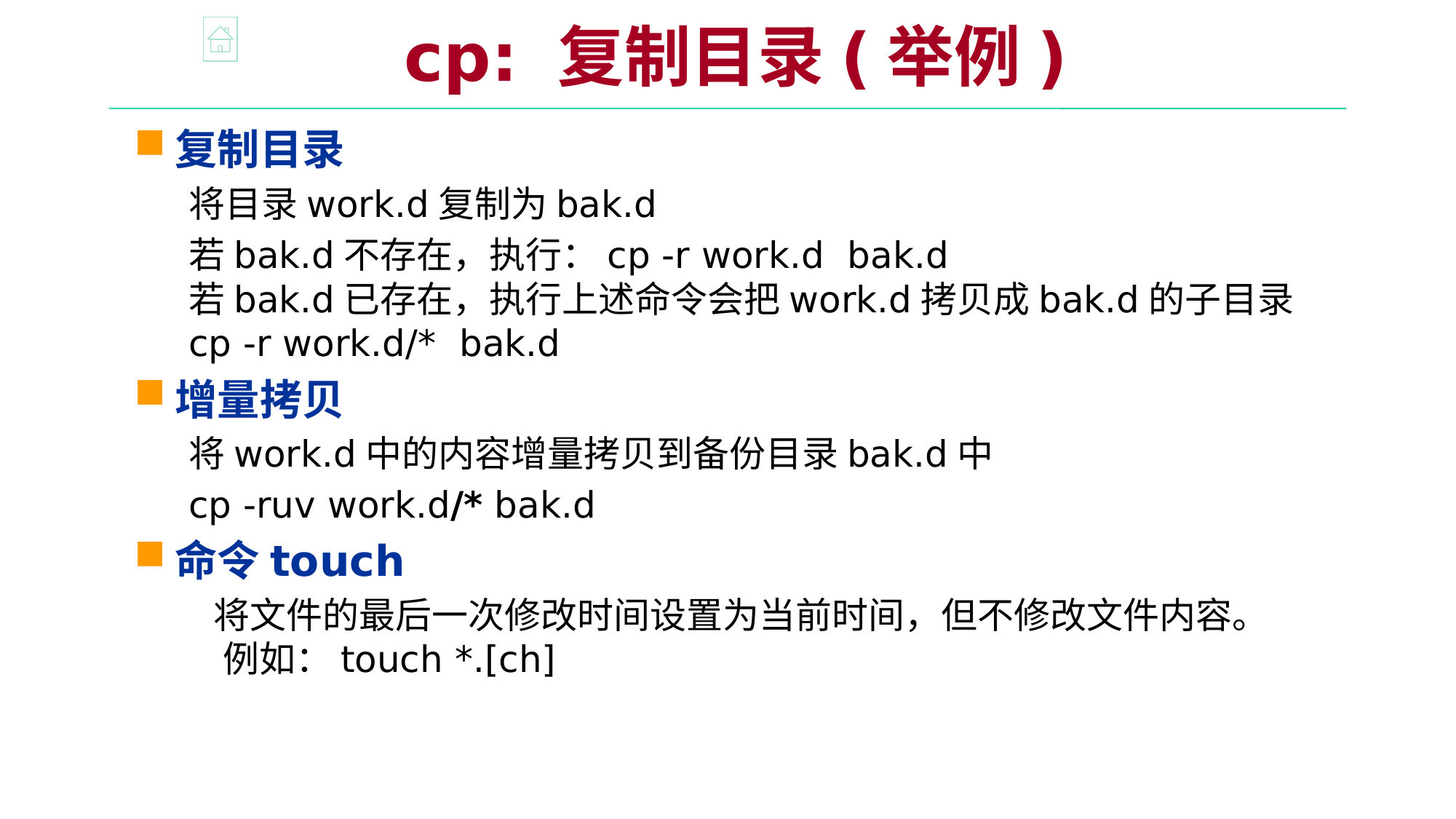

cp: 复制目录(举例)

复制目录
将目录work.d复制为bak.d
若bak.d不存在，执行：cp -r work.d  bak.d
若bak.d已存在，执行上述命令会把work.d拷贝成bak.d的子目录
cp -r work.d/*  bak.d
增量拷贝
将work.d中的内容增量拷贝到备份目录bak.d中
cp -ruv work.d/* bak.d
命令touch
  将文件的最后一次修改时间设置为当前时间，但不修改文件内容。例如：touch *.[ch]